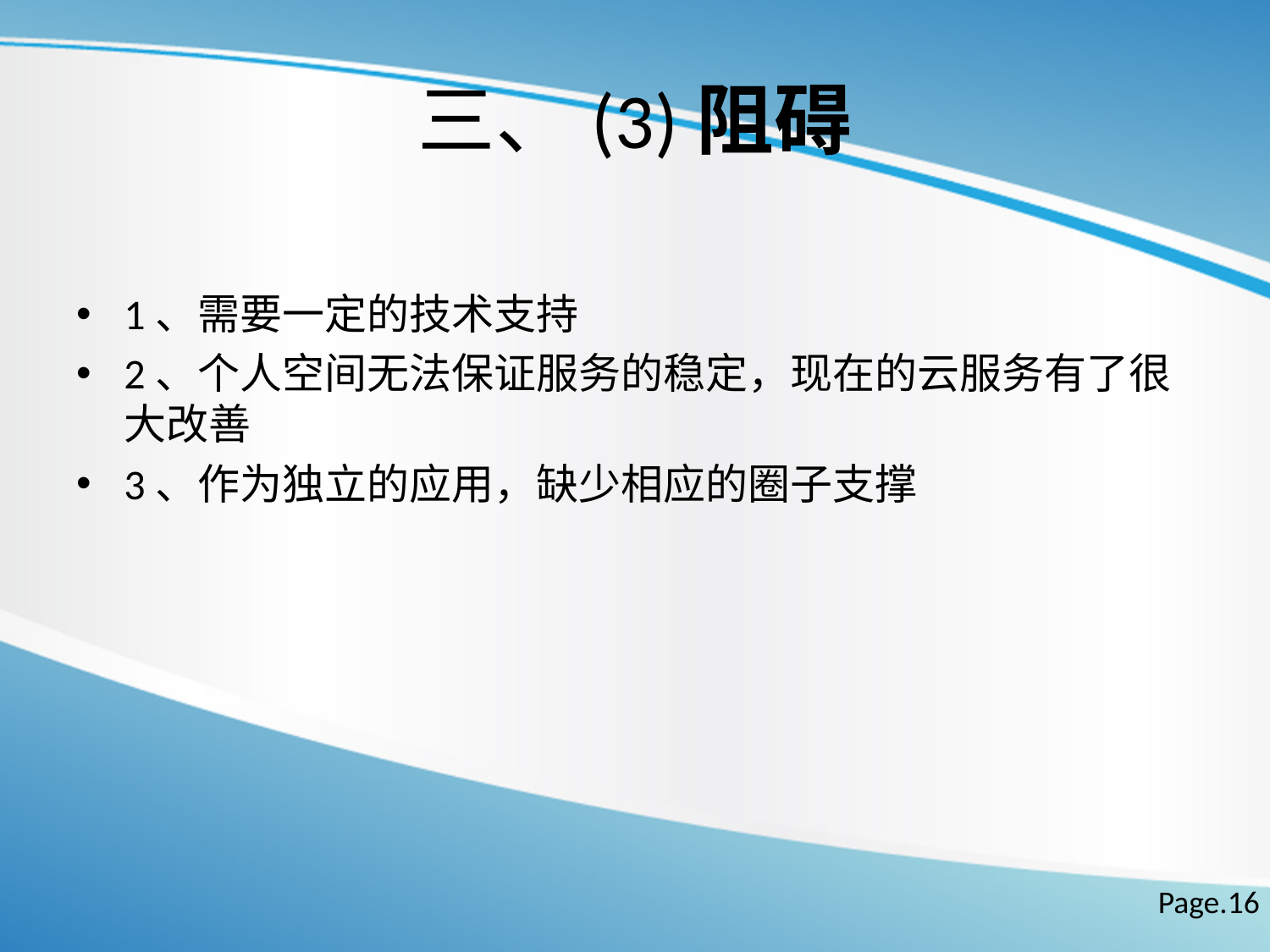

# 三、(3)阻碍

1、需要一定的技术支持
2、个人空间无法保证服务的稳定，现在的云服务有了很大改善
3、作为独立的应用，缺少相应的圈子支撑

Page.16